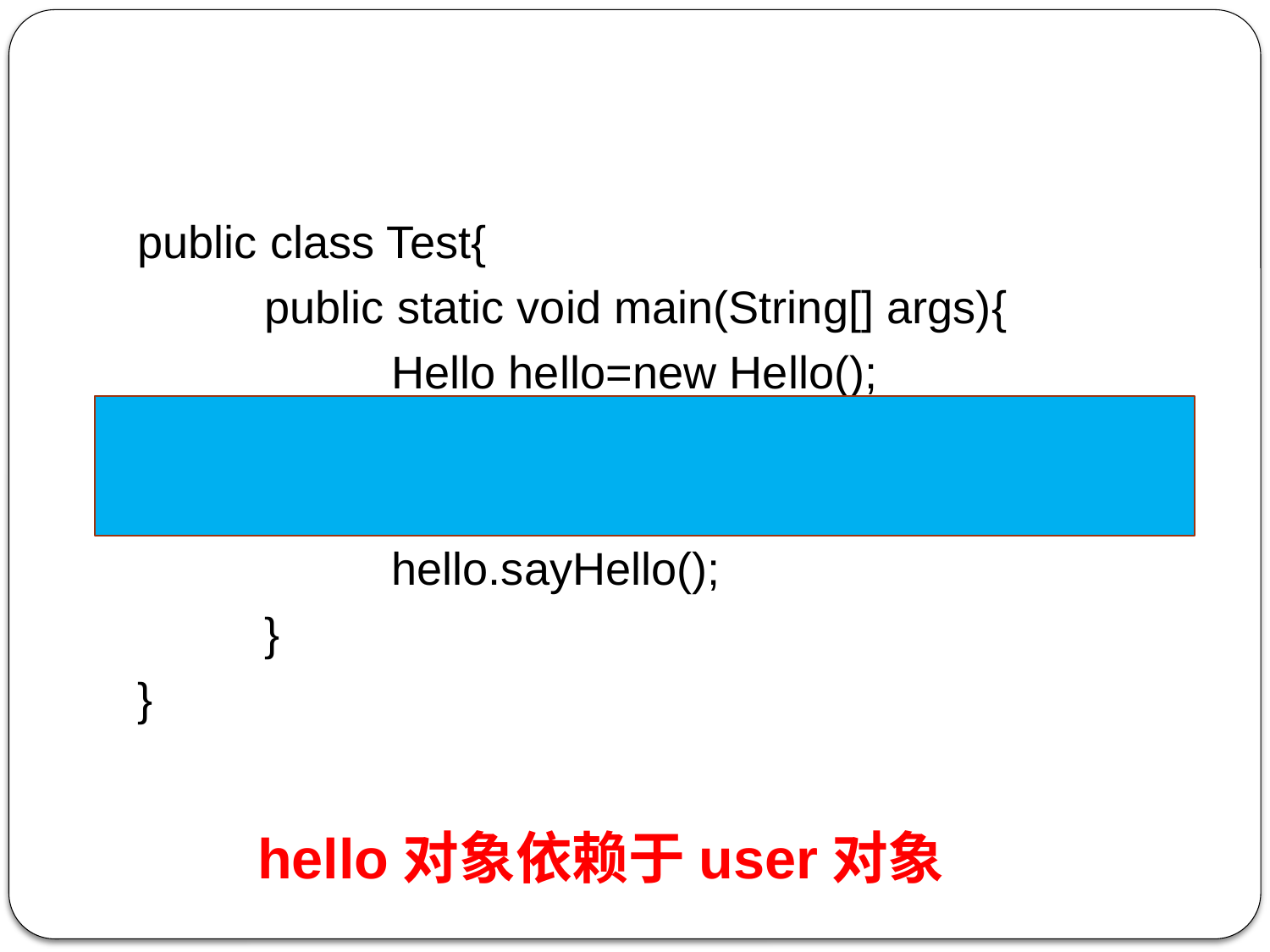

#
public class Test{
	public static void main(String[] args){
		Hello hello=new Hello();
		User user=new User(1, “Smith”);
		hello.setUser(user);
		hello.sayHello();
	}
}

hello对象依赖于user对象